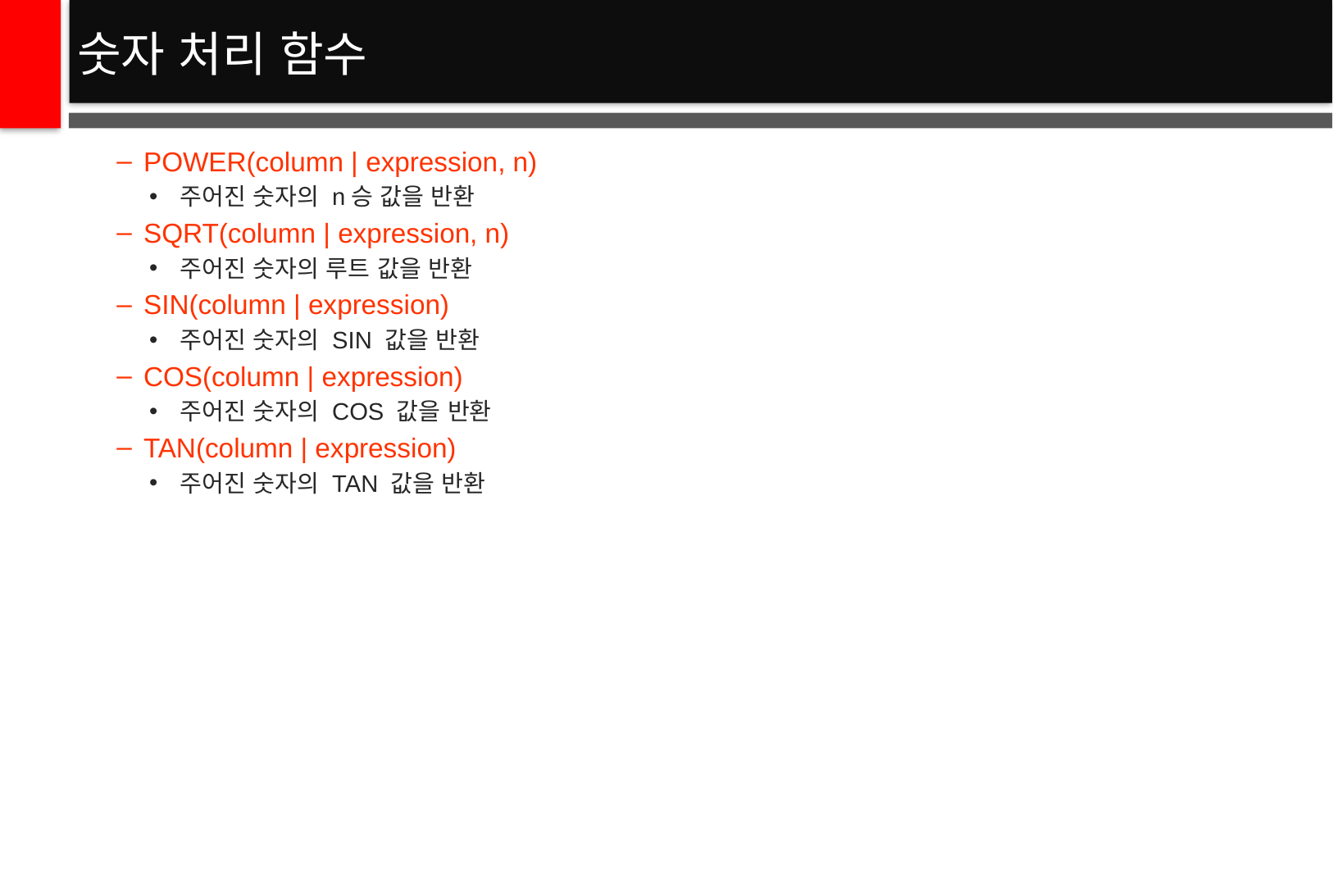

# 숫자 처리 함수
POWER(column | expression, n)
주어진 숫자의 n승 값을 반환
SQRT(column | expression, n)
주어진 숫자의 루트 값을 반환
SIN(column | expression)
주어진 숫자의 SIN 값을 반환
COS(column | expression)
주어진 숫자의 COS 값을 반환
TAN(column | expression)
주어진 숫자의 TAN 값을 반환